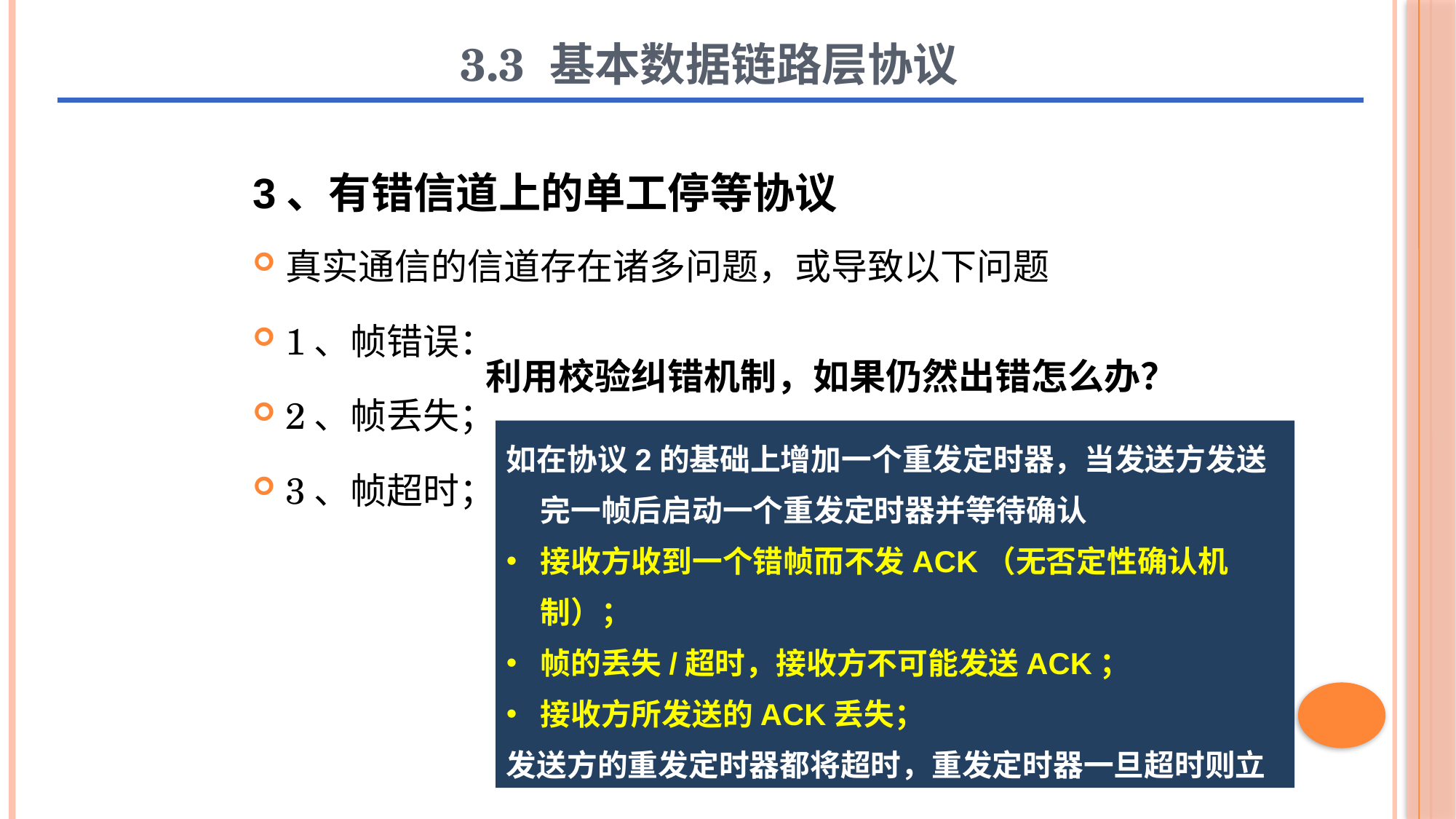

# 3.3 基本数据链路层协议
3、有错信道上的单工停等协议
真实通信的信道存在诸多问题，或导致以下问题
1、帧错误：
2、帧丢失；
3、帧超时；

利用校验纠错机制，如果仍然出错怎么办？

如在协议2的基础上增加一个重发定时器，当发送方发送完一帧后启动一个重发定时器并等待确认
接收方收到一个错帧而不发ACK（无否定性确认机制）；
帧的丢失/超时，接收方不可能发送ACK；
接收方所发送的ACK丢失；
发送方的重发定时器都将超时，重发定时器一旦超时则立即重发